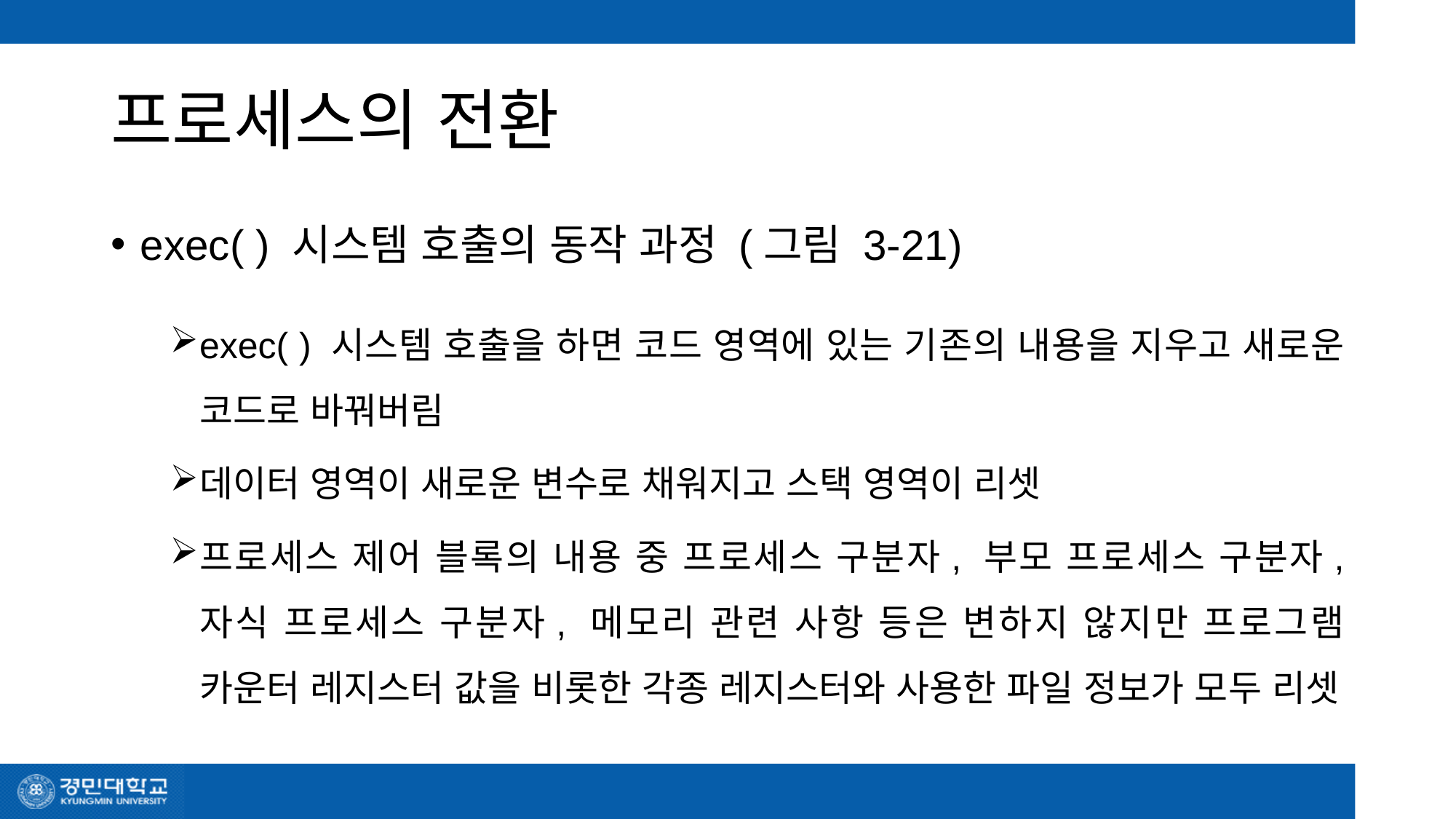

# 프로세스의 전환
exec( ) 시스템 호출의 동작 과정 (그림 3-21)

exec( ) 시스템 호출을 하면 코드 영역에 있는 기존의 내용을 지우고 새로운 코드로 바꿔버림
데이터 영역이 새로운 변수로 채워지고 스택 영역이 리셋
프로세스 제어 블록의 내용 중 프로세스 구분자, 부모 프로세스 구분자, 자식 프로세스 구분자, 메모리 관련 사항 등은 변하지 않지만 프로그램 카운터 레지스터 값을 비롯한 각종 레지스터와 사용한 파일 정보가 모두 리셋